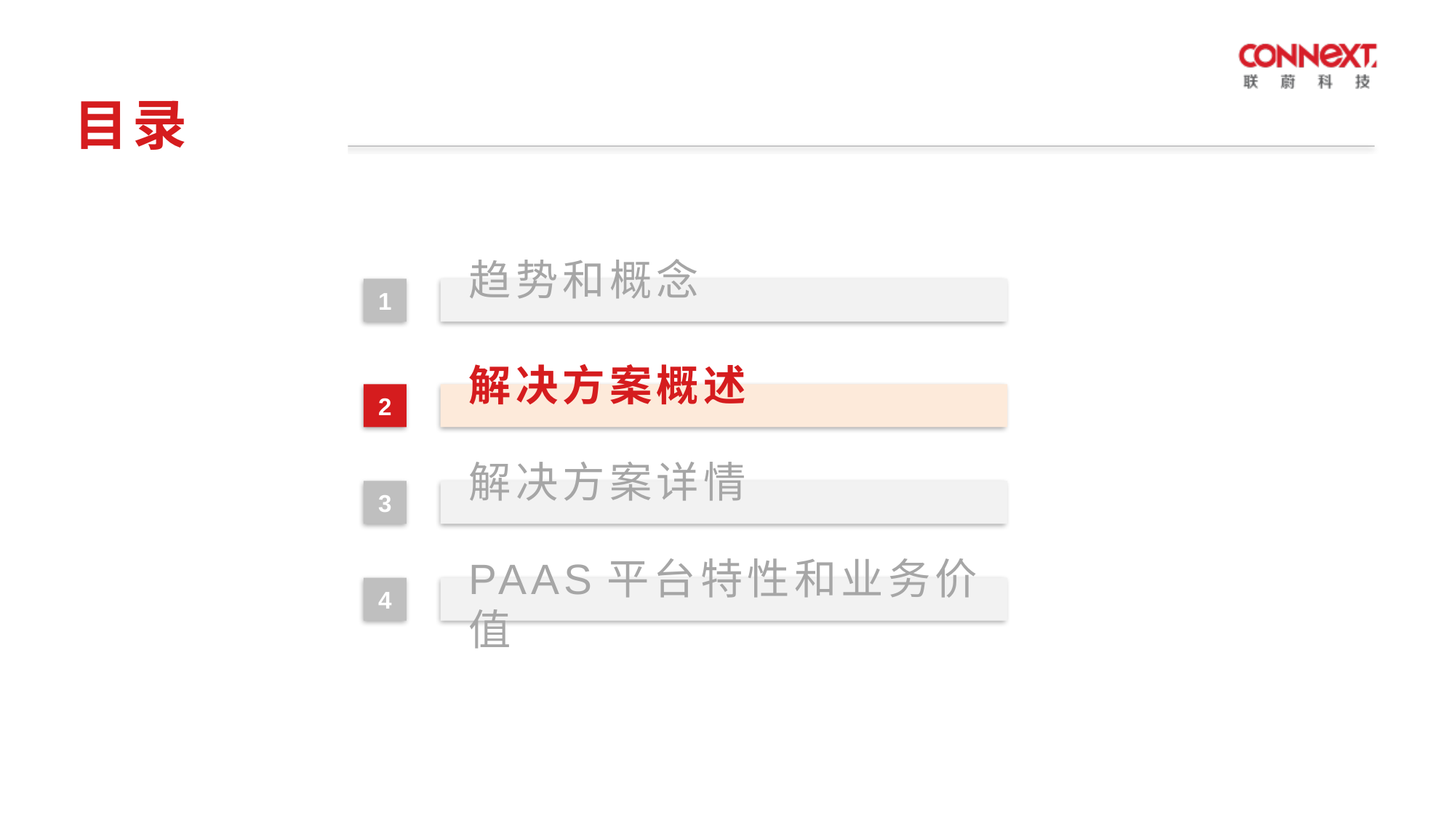

目录
趋势和概念
1

解决方案概述
2

解决方案详情
3

PAAS平台特性和业务价值
4